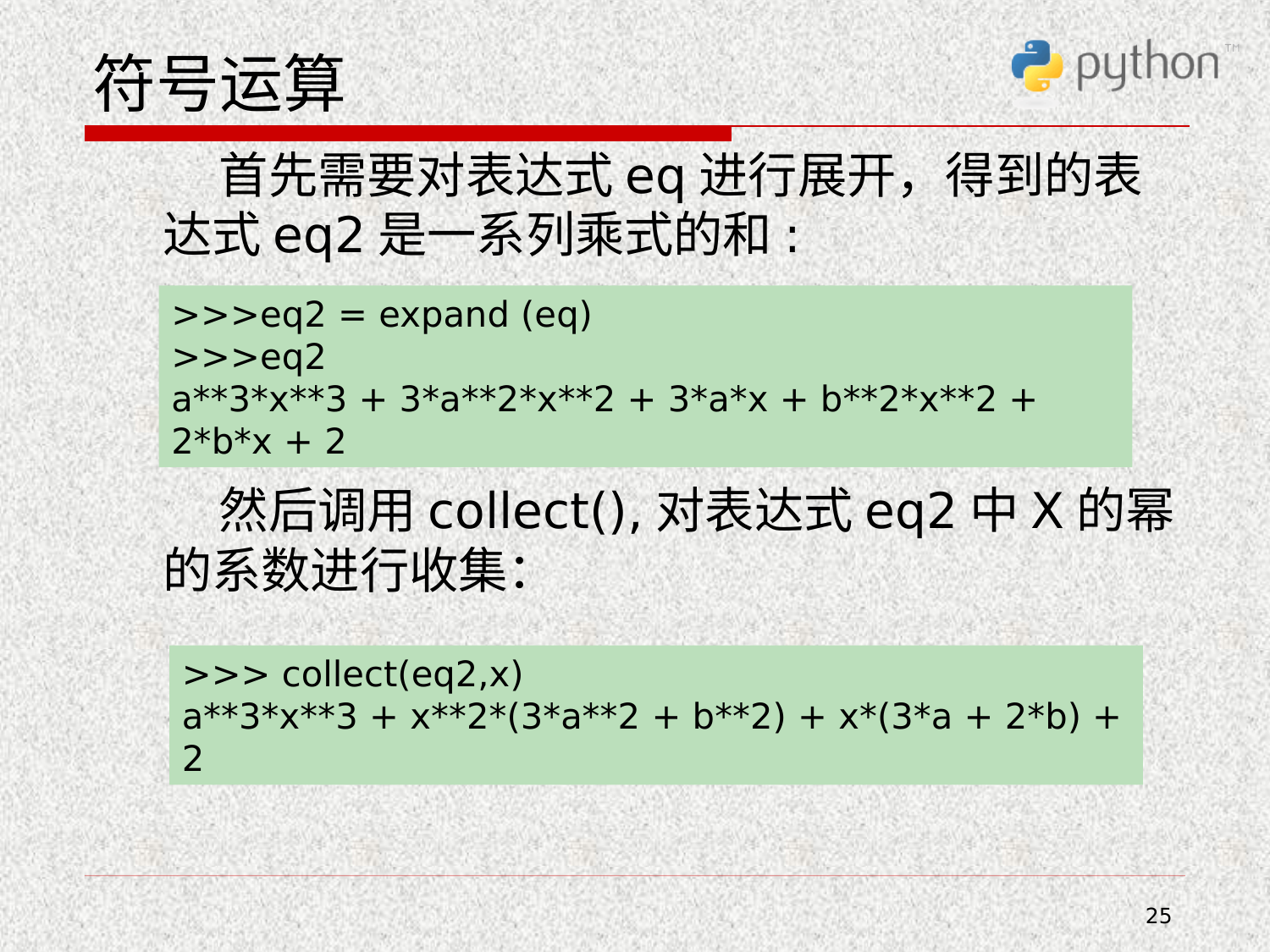

# 符号运算
          首先需要对表达式eq进行展开，得到的表达式eq2是一系列乘式的和:

          然后调用collect(),对表达式eq2中x的幂的系数进行收集：
>>>eq2 = expand (eq)
>>>eq2
a**3*x**3 + 3*a**2*x**2 + 3*a*x + b**2*x**2 + 2*b*x + 2
>>> collect(eq2,x)
a**3*x**3 + x**2*(3*a**2 + b**2) + x*(3*a + 2*b) + 2
25